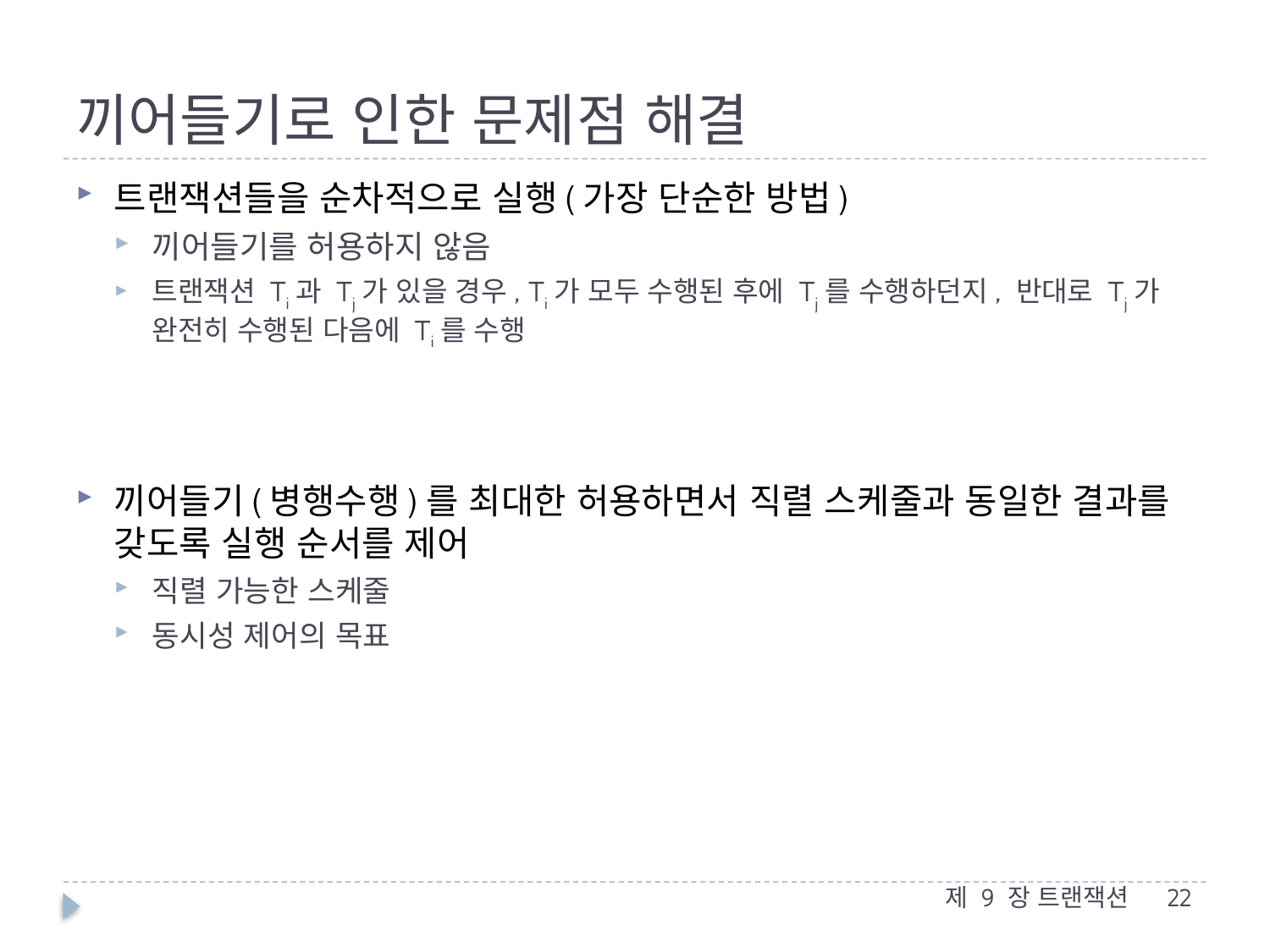

# 끼어들기로 인한 문제점 해결
트랜잭션들을 순차적으로 실행(가장 단순한 방법)
끼어들기를 허용하지 않음
트랜잭션 Ti과 Tj가 있을 경우, Ti가 모두 수행된 후에 Tj를 수행하던지, 반대로 Tj가 완전히 수행된 다음에 Ti를 수행

끼어들기(병행수행)를 최대한 허용하면서 직렬 스케줄과 동일한 결과를 갖도록 실행 순서를 제어
직렬 가능한 스케줄
동시성 제어의 목표
제 9 장 트랜잭션
22